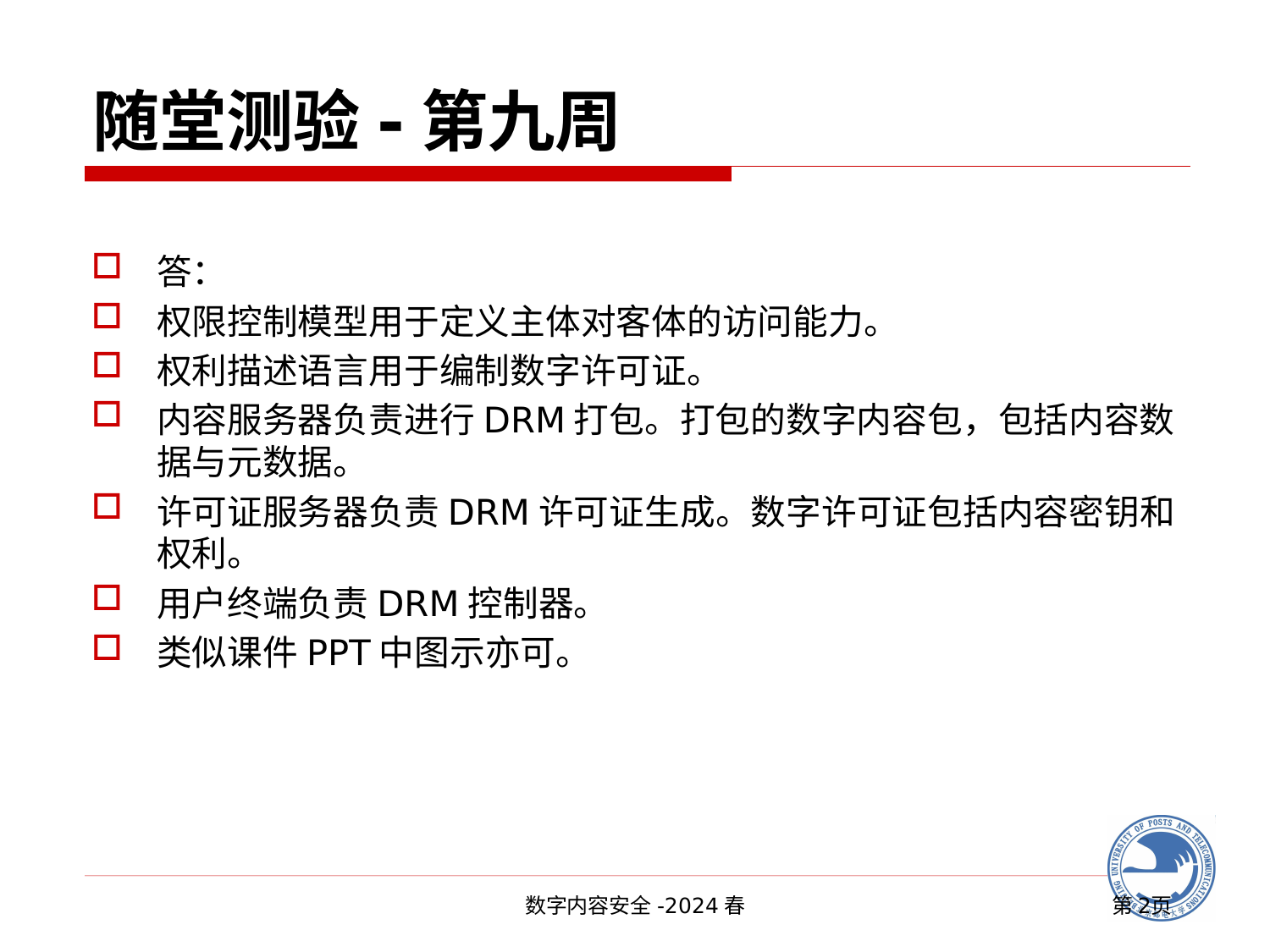

# 随堂测验-第九周
答：
权限控制模型用于定义主体对客体的访问能力。
权利描述语言用于编制数字许可证。
内容服务器负责进行DRM打包。打包的数字内容包，包括内容数据与元数据。
许可证服务器负责DRM许可证生成。数字许可证包括内容密钥和权利。
用户终端负责DRM控制器。
类似课件PPT中图示亦可。

数字内容安全-2024春
第2页